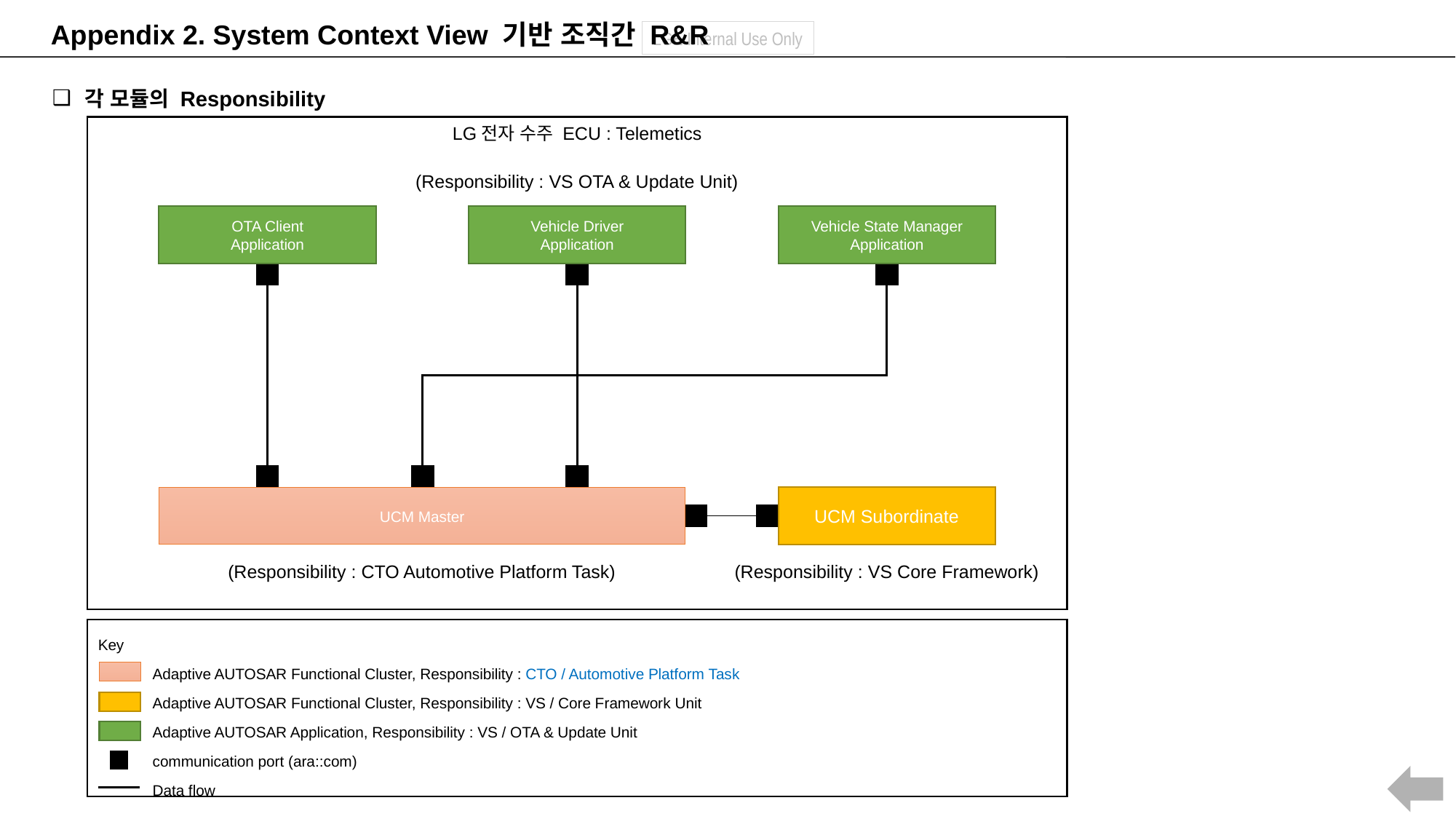

Appendix 2. System Context View 기반 조직간 R&R
각 모듈의 Responsibility
LG전자 수주 ECU : Telemetics
(Responsibility : VS OTA & Update Unit)
OTA Client
Application
Vehicle Driver
Application
Vehicle State Manager
Application

UCM Master
UCM Subordinate

(Responsibility : CTO Automotive Platform Task)
(Responsibility : VS Core Framework)
Key
             Adaptive AUTOSAR Functional Cluster, Responsibility : CTO / Automotive Platform Task
             Adaptive AUTOSAR Functional Cluster, Responsibility : VS / Core Framework Unit
             Adaptive AUTOSAR Application, Responsibility : VS / OTA & Update Unit
             communication port (ara::com)
             Data flow